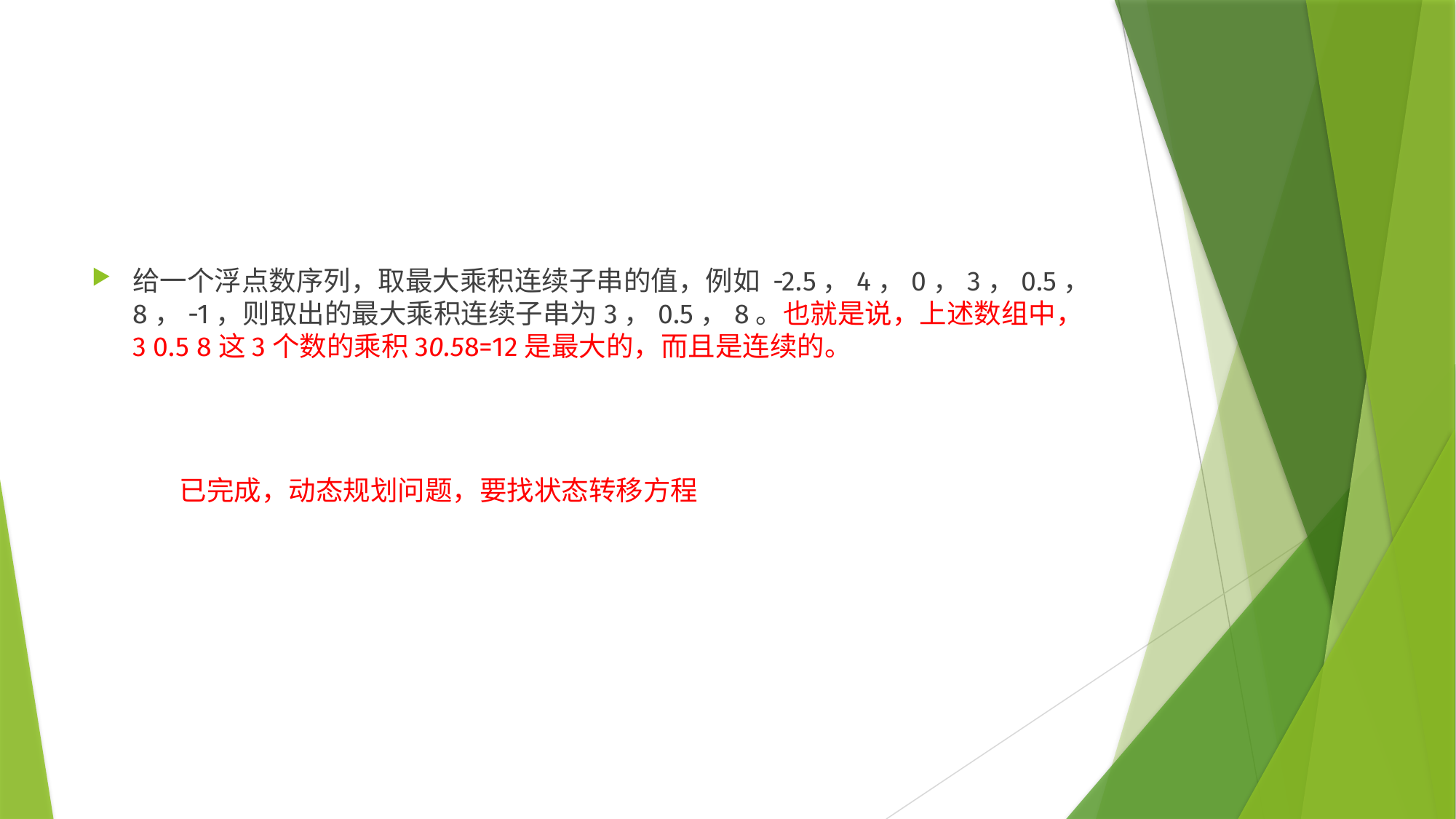

#
给一个浮点数序列，取最大乘积连续子串的值，例如 -2.5，4，0，3，0.5，8，-1，则取出的最大乘积连续子串为3，0.5，8。也就是说，上述数组中，3 0.5 8这3个数的乘积30.58=12是最大的，而且是连续的。

已完成，动态规划问题，要找状态转移方程